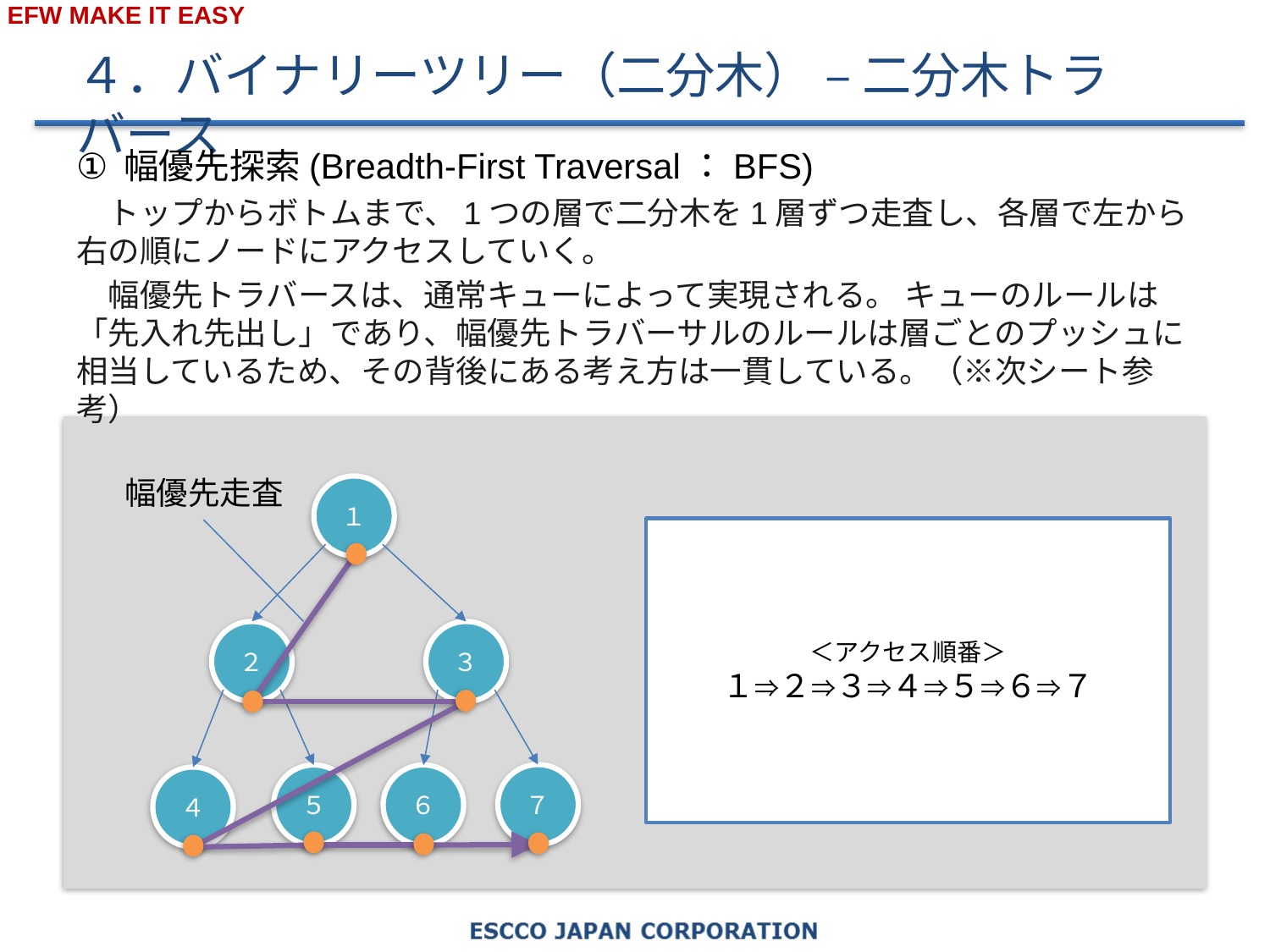

# ４．バイナリーツリー（二分木） – 二分木トラバース
幅優先探索(Breadth-First Traversal：BFS)
　トップからボトムまで、1つの層で二分木を1層ずつ走査し、各層で左から右の順にノードにアクセスしていく。
　幅優先トラバースは、通常キューによって実現される。 キューのルールは「先入れ先出し」であり、幅優先トラバーサルのルールは層ごとのプッシュに相当しているため、その背後にある考え方は一貫している。（※次シート参考）

幅優先走査
１
２
３
７
６
５
４

＜アクセス順番＞
１⇒２⇒３⇒４⇒５⇒６⇒７